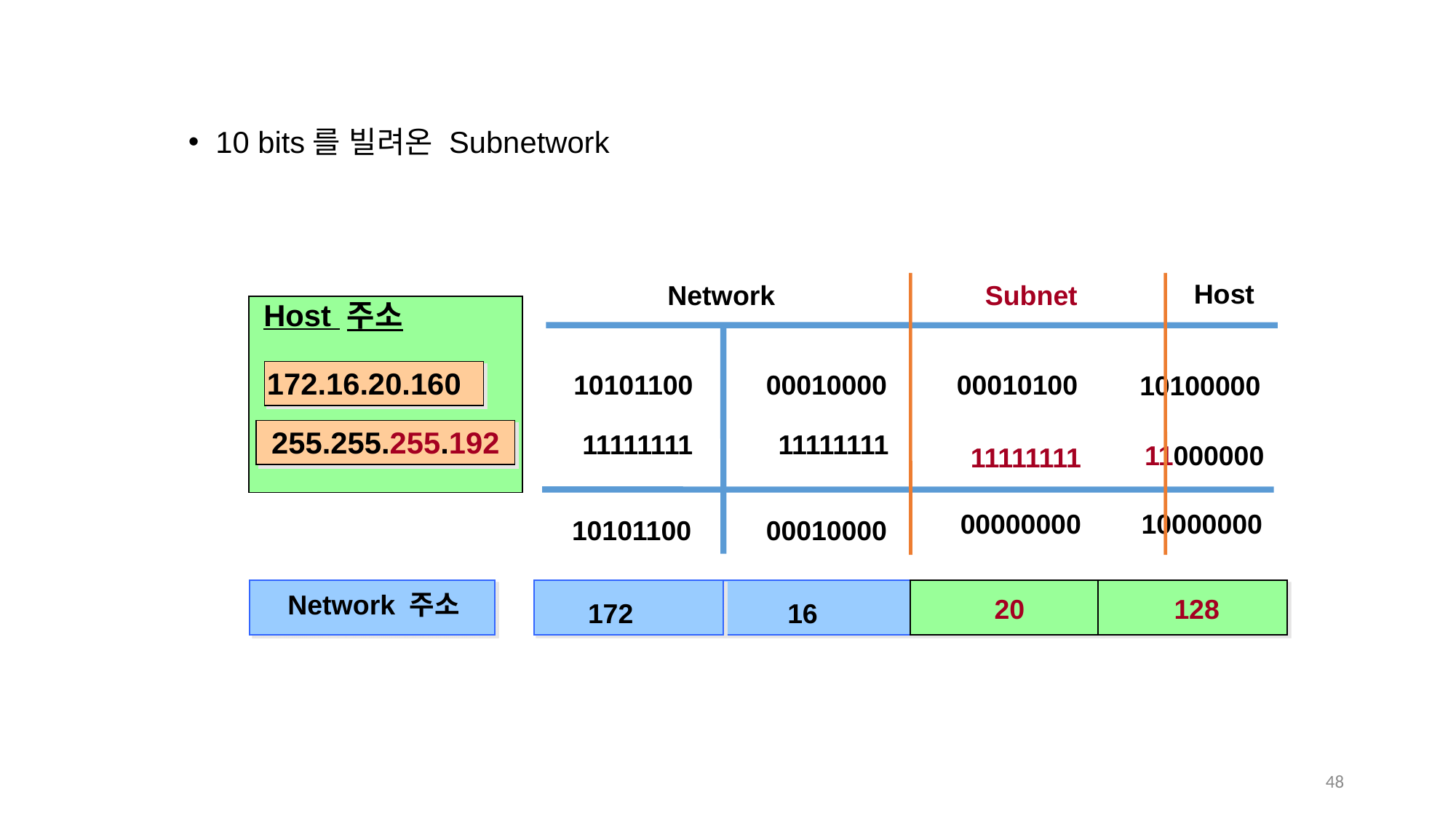

10 bits를 빌려온 Subnetwork

Host
Network
Subnet

 Host 주소

172.16.20.160
10101100
00010000
00010100
10100000
255.255.255.192
11111111
11111111
11000000
11111111

00000000
10000000
10101100
00010000

Network 주소
172
16
20
128
48